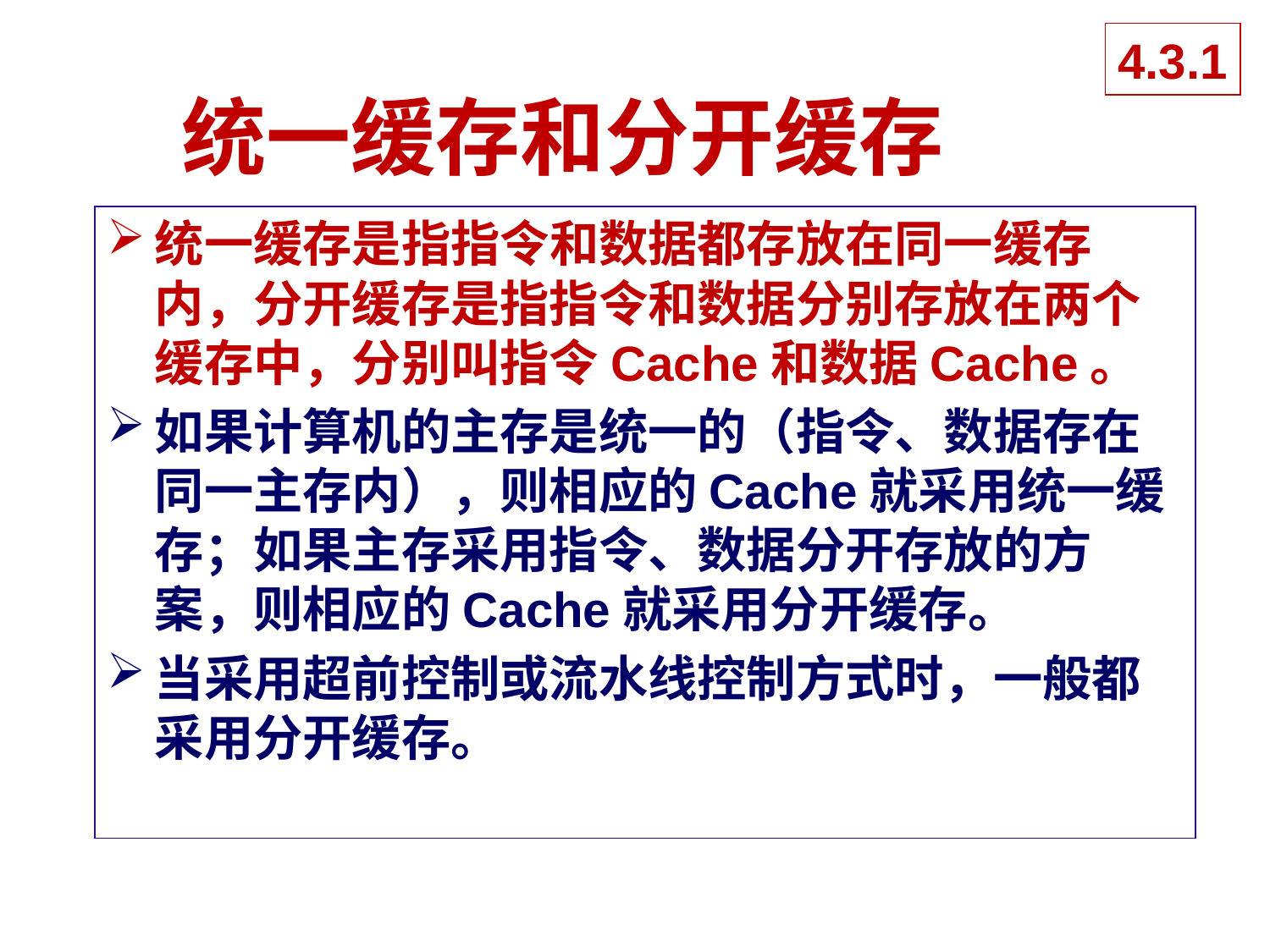

4.3.1
# 统一缓存和分开缓存
统一缓存是指指令和数据都存放在同一缓存内，分开缓存是指指令和数据分别存放在两个缓存中，分别叫指令Cache和数据Cache。
如果计算机的主存是统一的（指令、数据存在同一主存内），则相应的Cache就采用统一缓存；如果主存采用指令、数据分开存放的方案，则相应的Cache就采用分开缓存。
当采用超前控制或流水线控制方式时，一般都采用分开缓存。